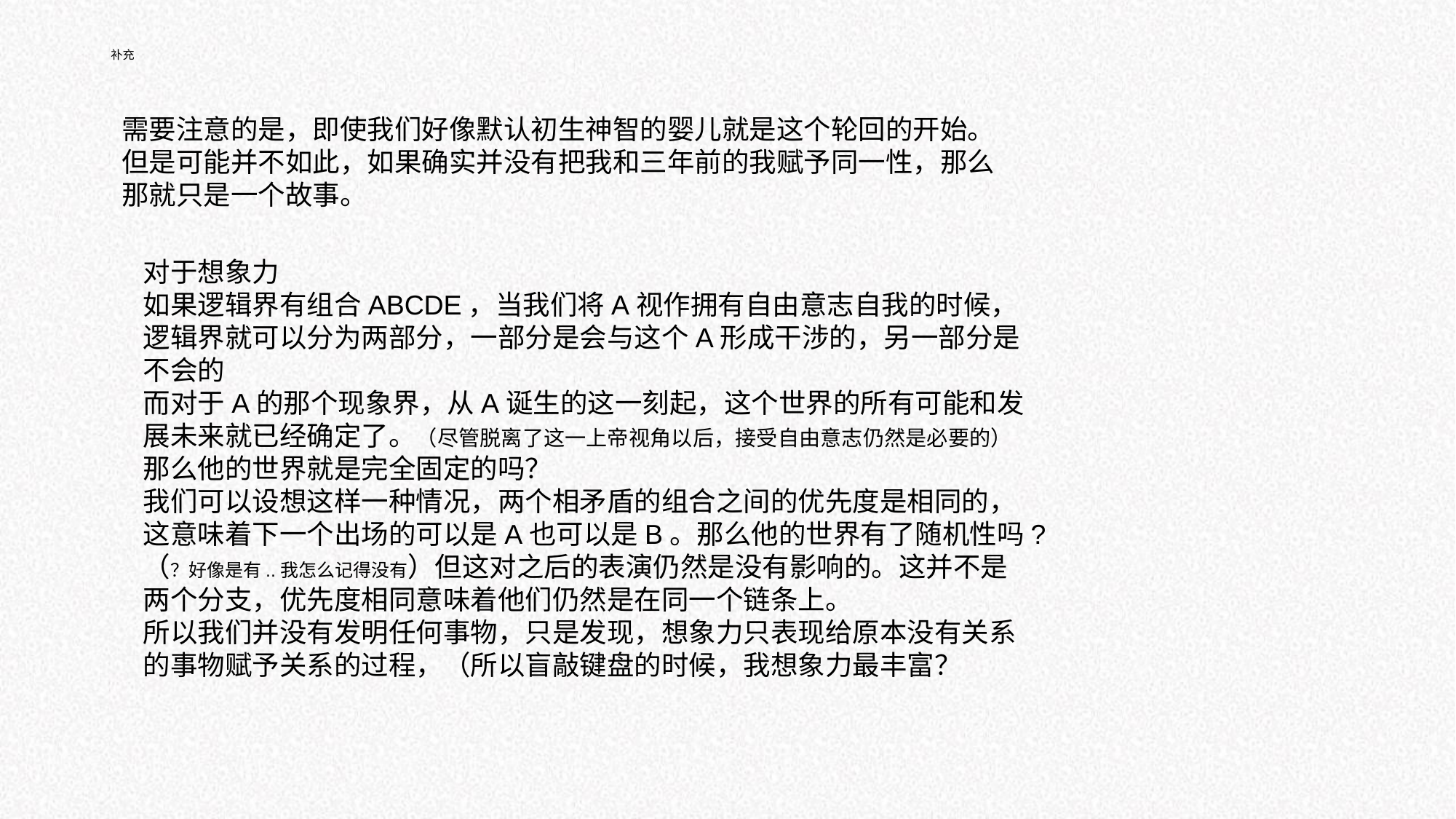

# 补充
需要注意的是，即使我们好像默认初生神智的婴儿就是这个轮回的开始。
但是可能并不如此，如果确实并没有把我和三年前的我赋予同一性，那么
那就只是一个故事。

对于想象力
如果逻辑界有组合ABCDE，当我们将A视作拥有自由意志自我的时候，
逻辑界就可以分为两部分，一部分是会与这个A形成干涉的，另一部分是不会的
而对于A的那个现象界，从A诞生的这一刻起，这个世界的所有可能和发展未来就已经确定了。（尽管脱离了这一上帝视角以后，接受自由意志仍然是必要的）
那么他的世界就是完全固定的吗？
我们可以设想这样一种情况，两个相矛盾的组合之间的优先度是相同的，这意味着下一个出场的可以是A也可以是B。那么他的世界有了随机性吗?
（？好像是有..我怎么记得没有）但这对之后的表演仍然是没有影响的。这并不是两个分支，优先度相同意味着他们仍然是在同一个链条上。
所以我们并没有发明任何事物，只是发现，想象力只表现给原本没有关系的事物赋予关系的过程，（所以盲敲键盘的时候，我想象力最丰富？